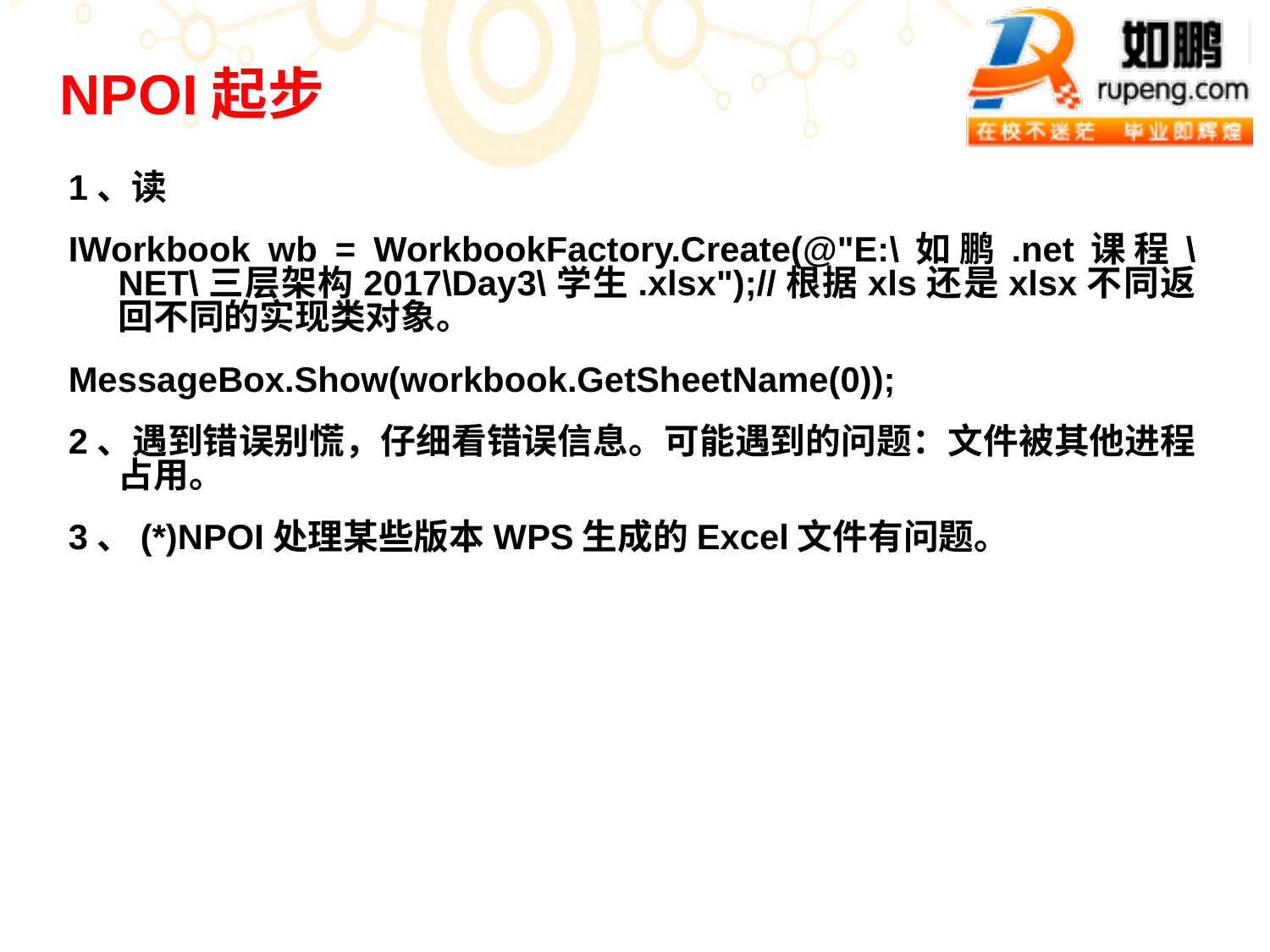

NPOI起步
1、读
IWorkbook wb = WorkbookFactory.Create(@"E:\如鹏.net课程\NET\三层架构2017\Day3\学生.xlsx");//根据xls还是xlsx不同返回不同的实现类对象。
MessageBox.Show(workbook.GetSheetName(0));
2、遇到错误别慌，仔细看错误信息。可能遇到的问题：文件被其他进程占用。
3、(*)NPOI处理某些版本WPS生成的Excel文件有问题。